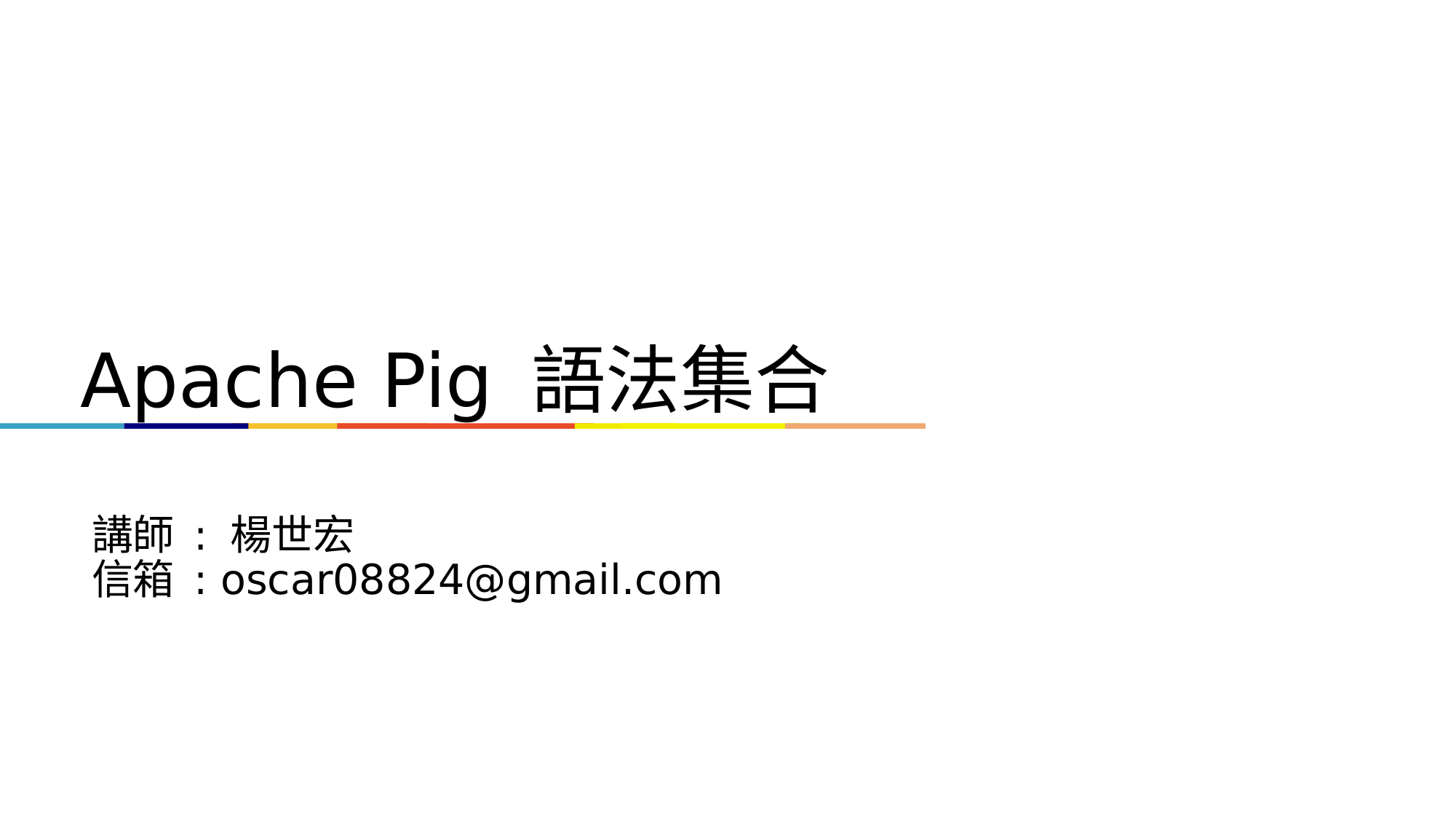

# Apache Pig 語法集合
講師 : 楊世宏
信箱 : oscar08824@gmail.com